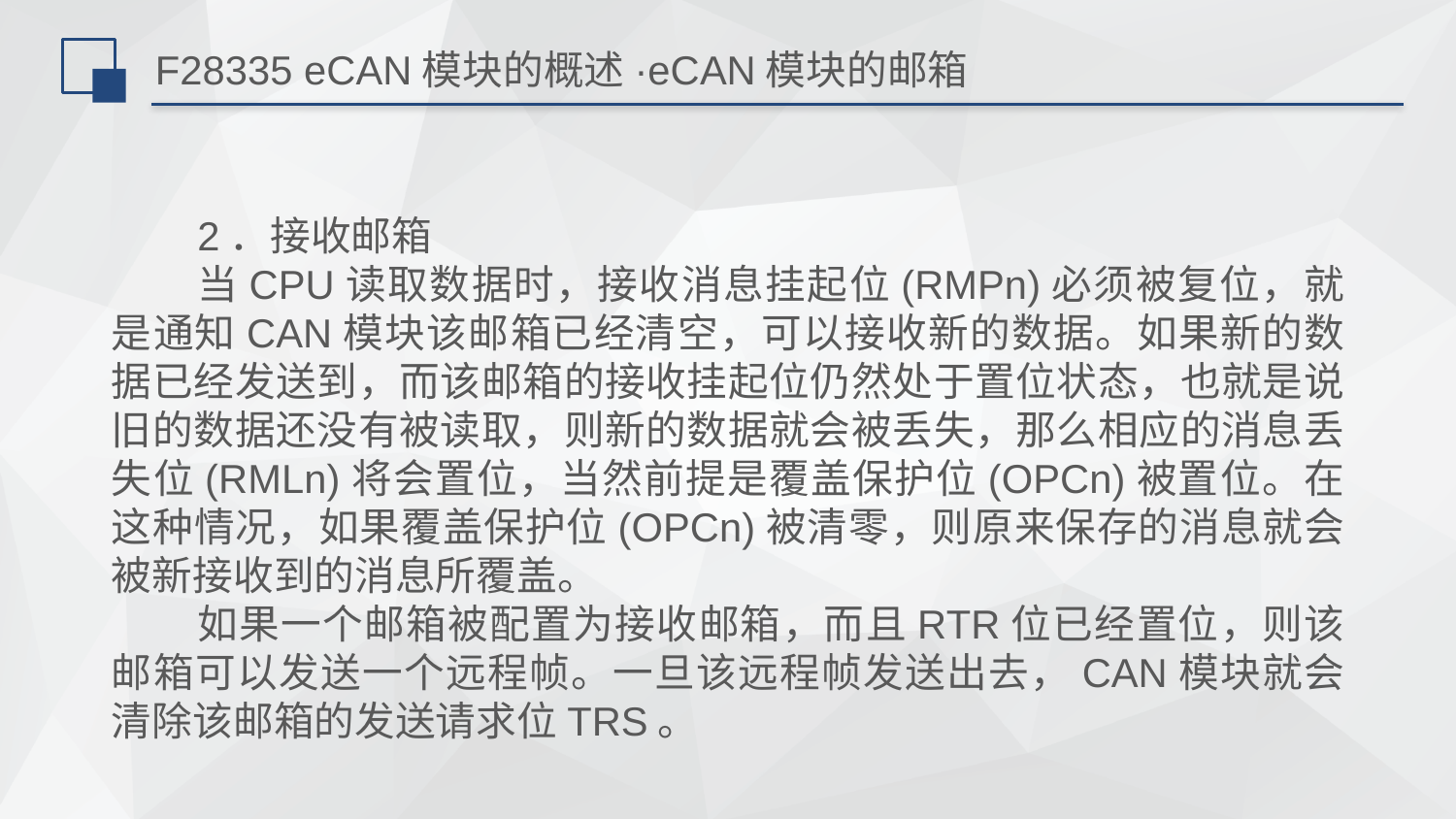

# F28335 eCAN模块的概述·eCAN模块的邮箱
2．接收邮箱
当CPU读取数据时，接收消息挂起位(RMPn)必须被复位，就是通知CAN模块该邮箱已经清空，可以接收新的数据。如果新的数据已经发送到，而该邮箱的接收挂起位仍然处于置位状态，也就是说旧的数据还没有被读取，则新的数据就会被丢失，那么相应的消息丢失位(RMLn)将会置位，当然前提是覆盖保护位(OPCn)被置位。在这种情况，如果覆盖保护位(OPCn)被清零，则原来保存的消息就会被新接收到的消息所覆盖。
如果一个邮箱被配置为接收邮箱，而且RTR位已经置位，则该邮箱可以发送一个远程帧。一旦该远程帧发送出去，CAN模块就会清除该邮箱的发送请求位TRS。